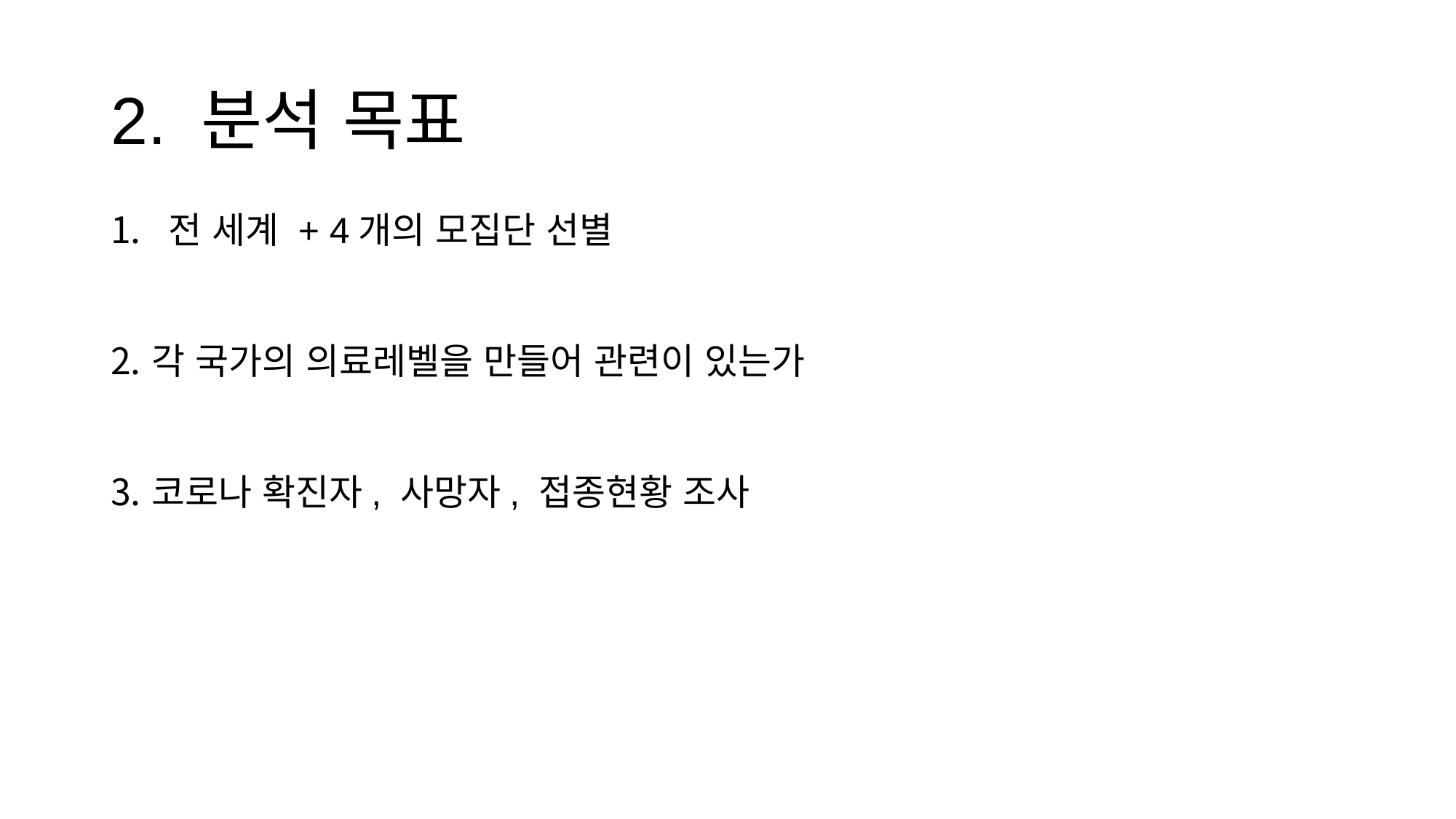

# 2. 분석 목표
 전 세계 + 4개의 모집단 선별

각 국가의 의료레벨을 만들어 관련이 있는가

코로나 확진자, 사망자, 접종현황 조사